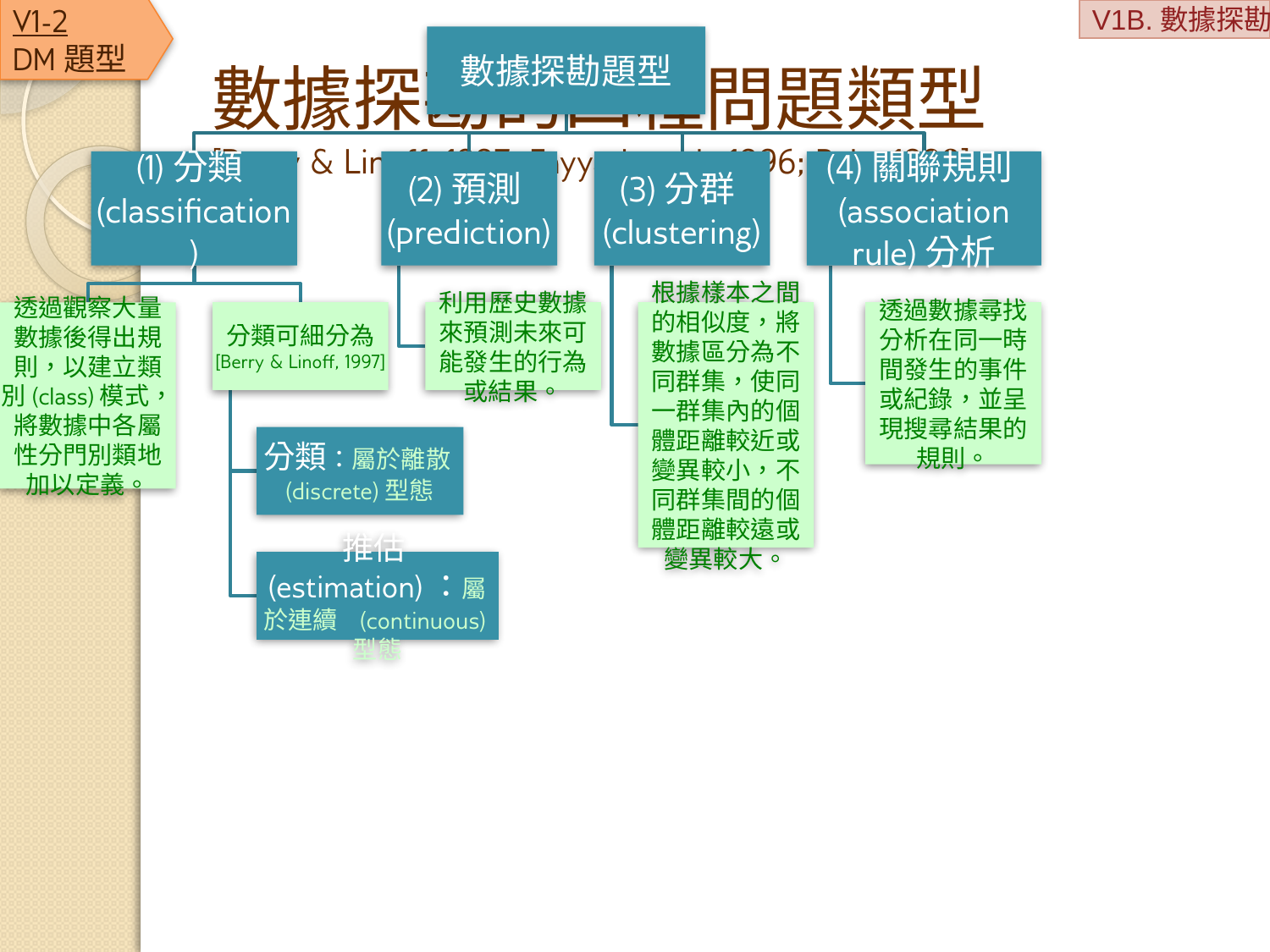

V1B.數據探勘
V1-2
DM題型
# 數據探勘的四種問題類型 [Berry & Linoff, 1997; Fayyad et al., 1996; Pyle, 1999]
數據探勘題型
(1)分類(classification)
透過觀察大量數據後得出規則，以建立類別(class)模式，將數據中各屬性分門別類地加以定義。
分類可細分為 [Berry & Linoff, 1997]
分類：屬於離散(discrete)型態
推估(estimation)：屬於連續   (continuous)型態
(2)預測(prediction)
利用歷史數據來預測未來可能發生的行為或結果。
(3)分群(clustering)
根據樣本之間的相似度，將數據區分為不同群集，使同一群集內的個體距離較近或變異較小，不同群集間的個體距離較遠或變異較大。
(4)關聯規則(association rule)分析
透過數據尋找分析在同一時間發生的事件或紀錄，並呈現搜尋結果的規則。